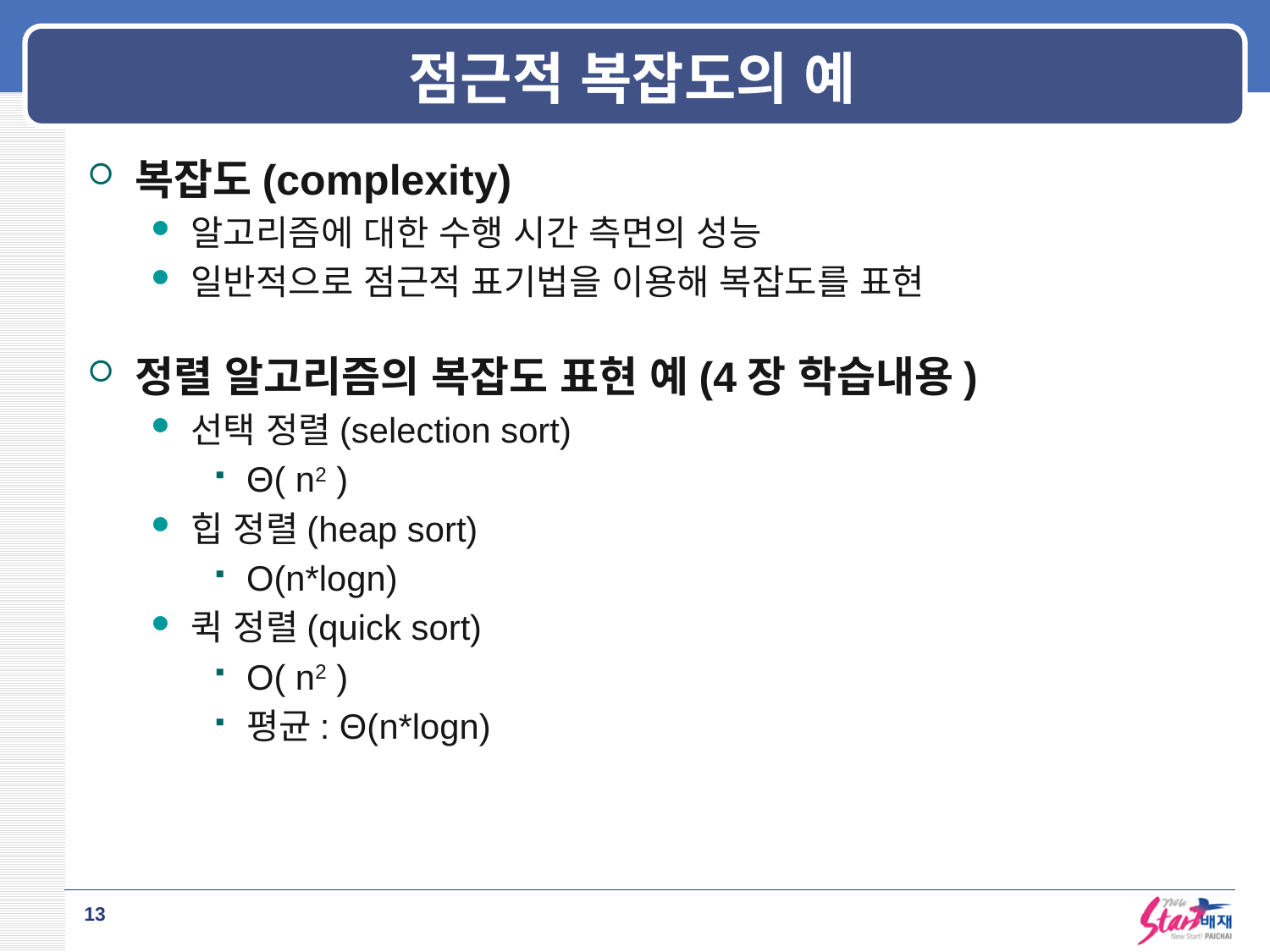

# 점근적 복잡도의 예
복잡도(complexity)
알고리즘에 대한 수행 시간 측면의 성능
일반적으로 점근적 표기법을 이용해 복잡도를 표현

정렬 알고리즘의 복잡도 표현 예(4장 학습내용)
선택 정렬(selection sort)
Θ( n2 )
힙 정렬(heap sort)
O(n*logn)
퀵 정렬(quick sort)
O( n2 )
평균: Θ(n*logn)
13